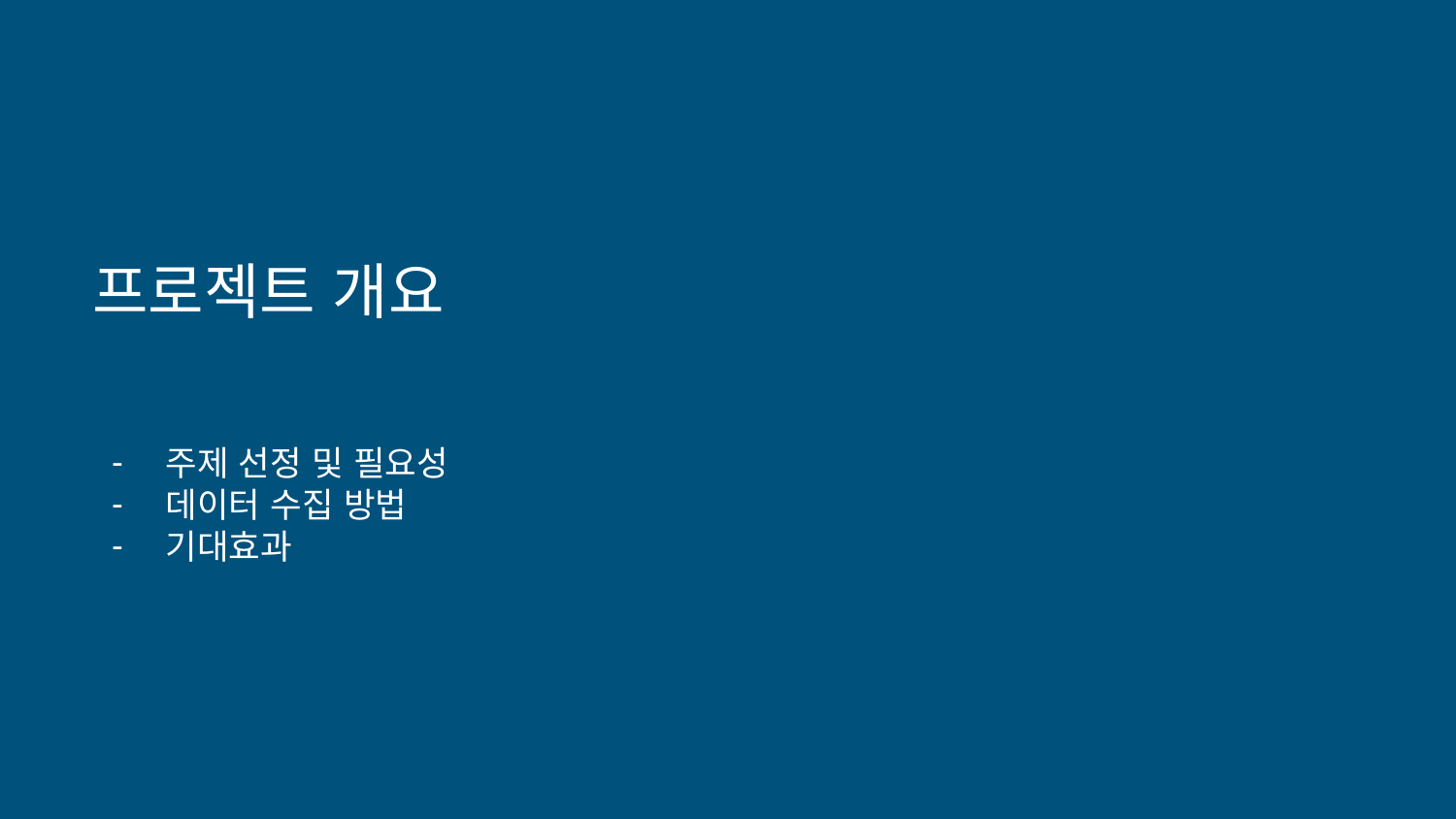

# 프로젝트 개요

주제 선정 및 필요성
데이터 수집 방법
기대효과